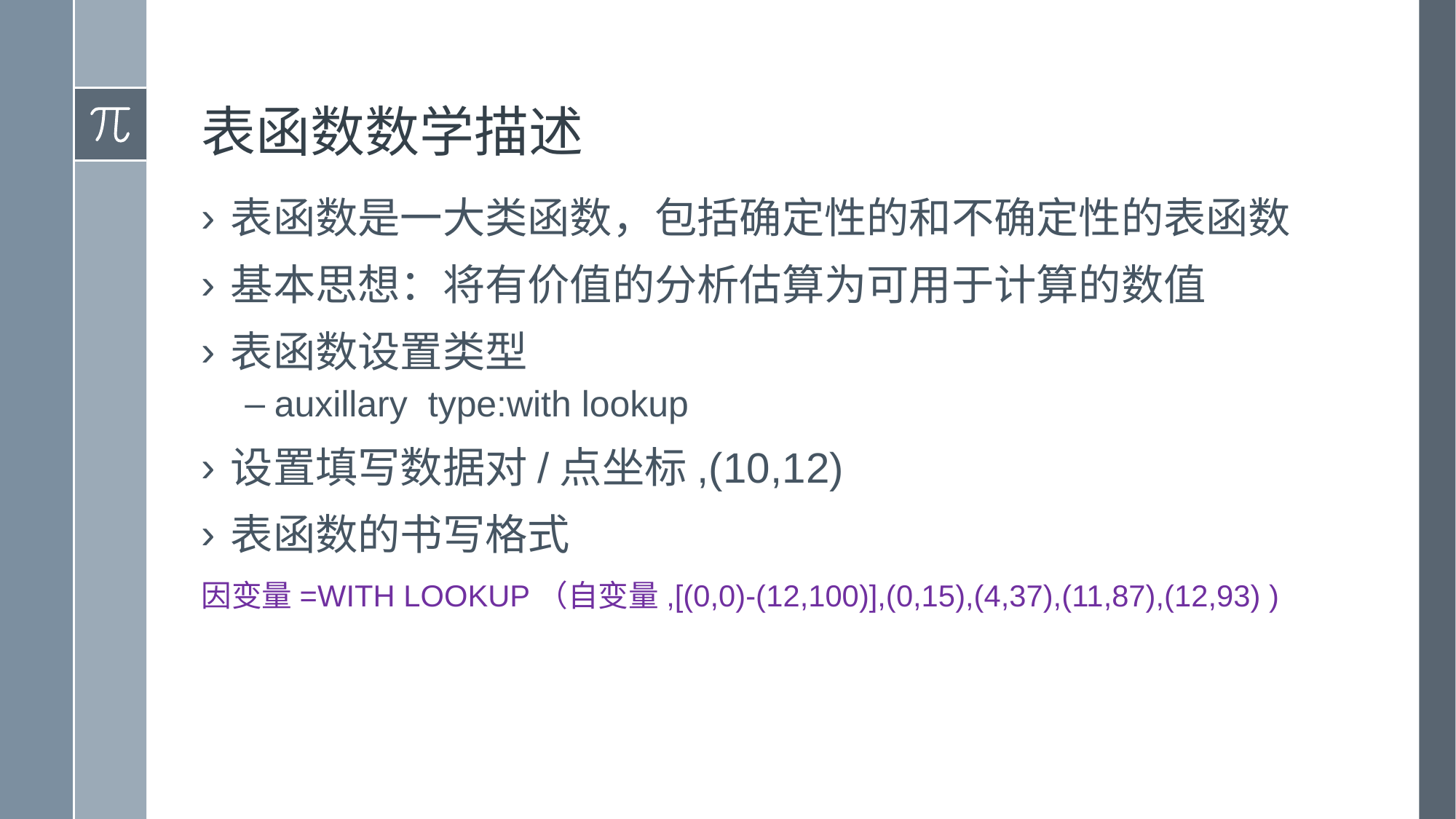

# 表函数数学描述
表函数是一大类函数，包括确定性的和不确定性的表函数
基本思想：将有价值的分析估算为可用于计算的数值
表函数设置类型
auxillary  type:with lookup
设置填写数据对/点坐标,(10,12)
表函数的书写格式
因变量=WITH LOOKUP（自变量,[(0,0)-(12,100)],(0,15),(4,37),(11,87),(12,93) )